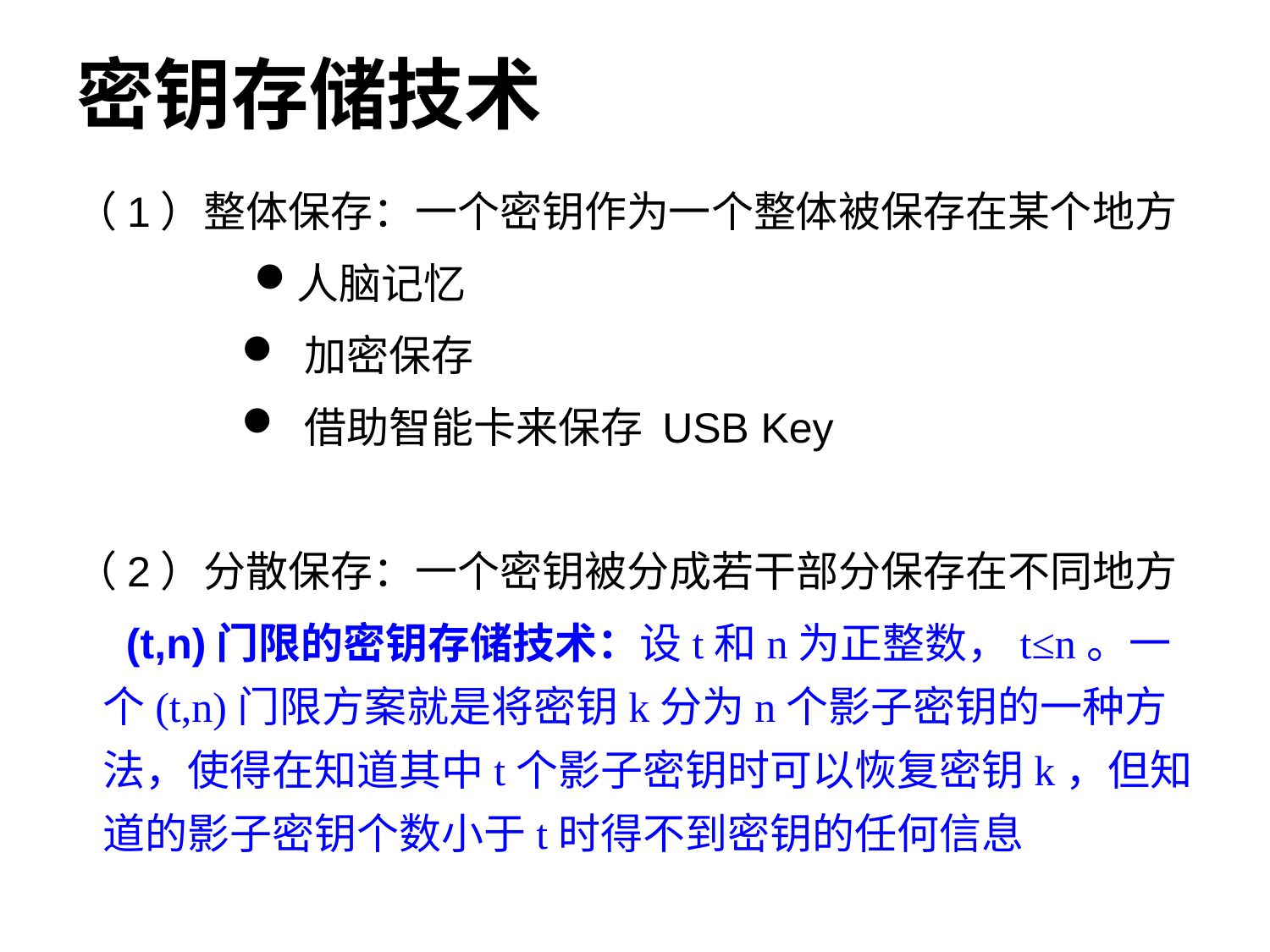

# 密钥存储技术
 （1）整体保存：一个密钥作为一个整体被保存在某个地方
人脑记忆
 加密保存
 借助智能卡来保存 USB Key

 （2）分散保存：一个密钥被分成若干部分保存在不同地方
      (t,n)门限的密钥存储技术：设t和n为正整数，t≤n。一个(t,n)门限方案就是将密钥k分为n个影子密钥的一种方法，使得在知道其中t个影子密钥时可以恢复密钥k，但知道的影子密钥个数小于t时得不到密钥的任何信息